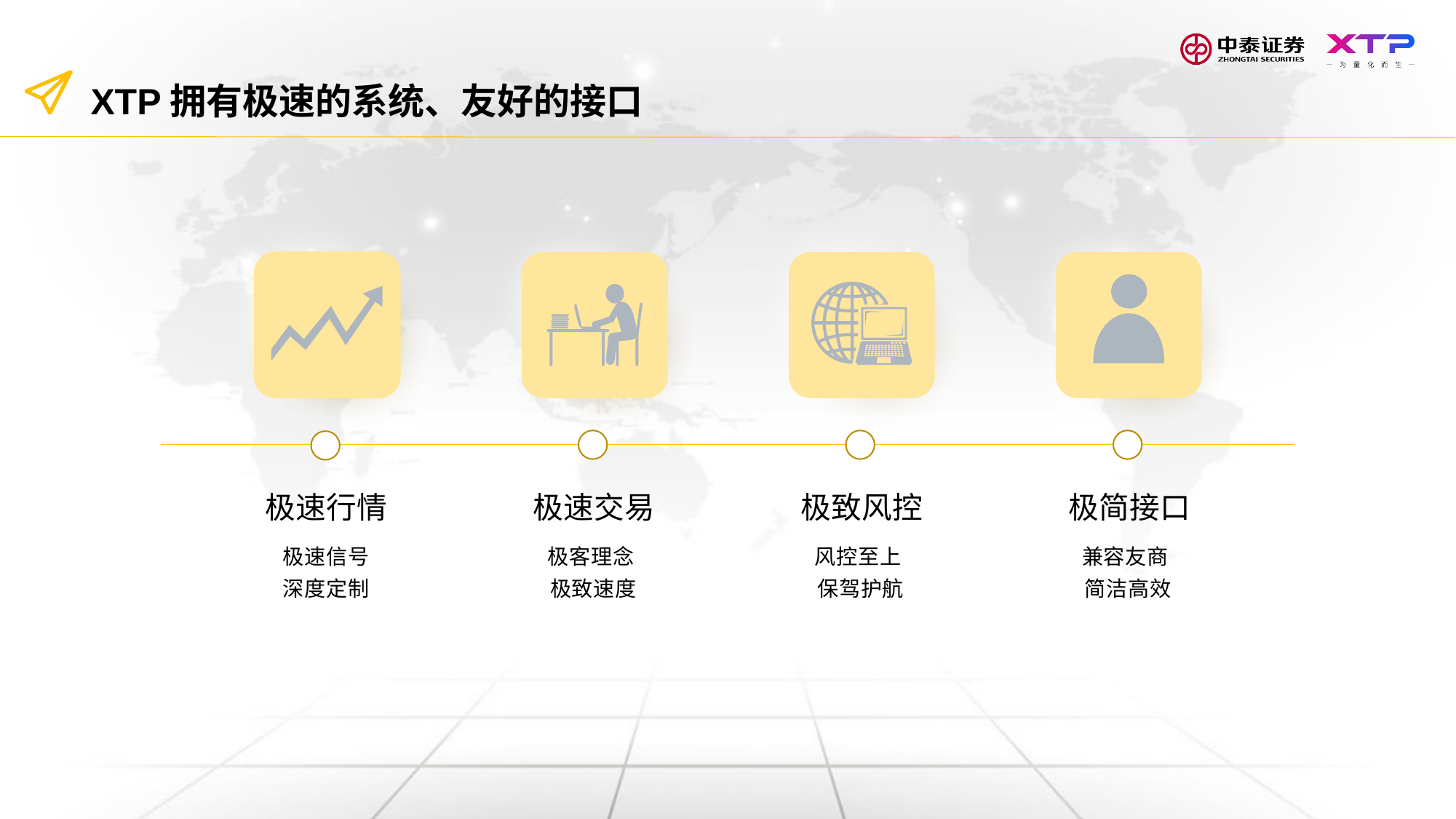

XTP拥有极速的系统、友好的接口

极速行情
极速交易
极致风控
极简接口
极速信号
深度定制
极客理念
极致速度
⻛控⾄上
保驾护航
兼容友商
简洁⾼效